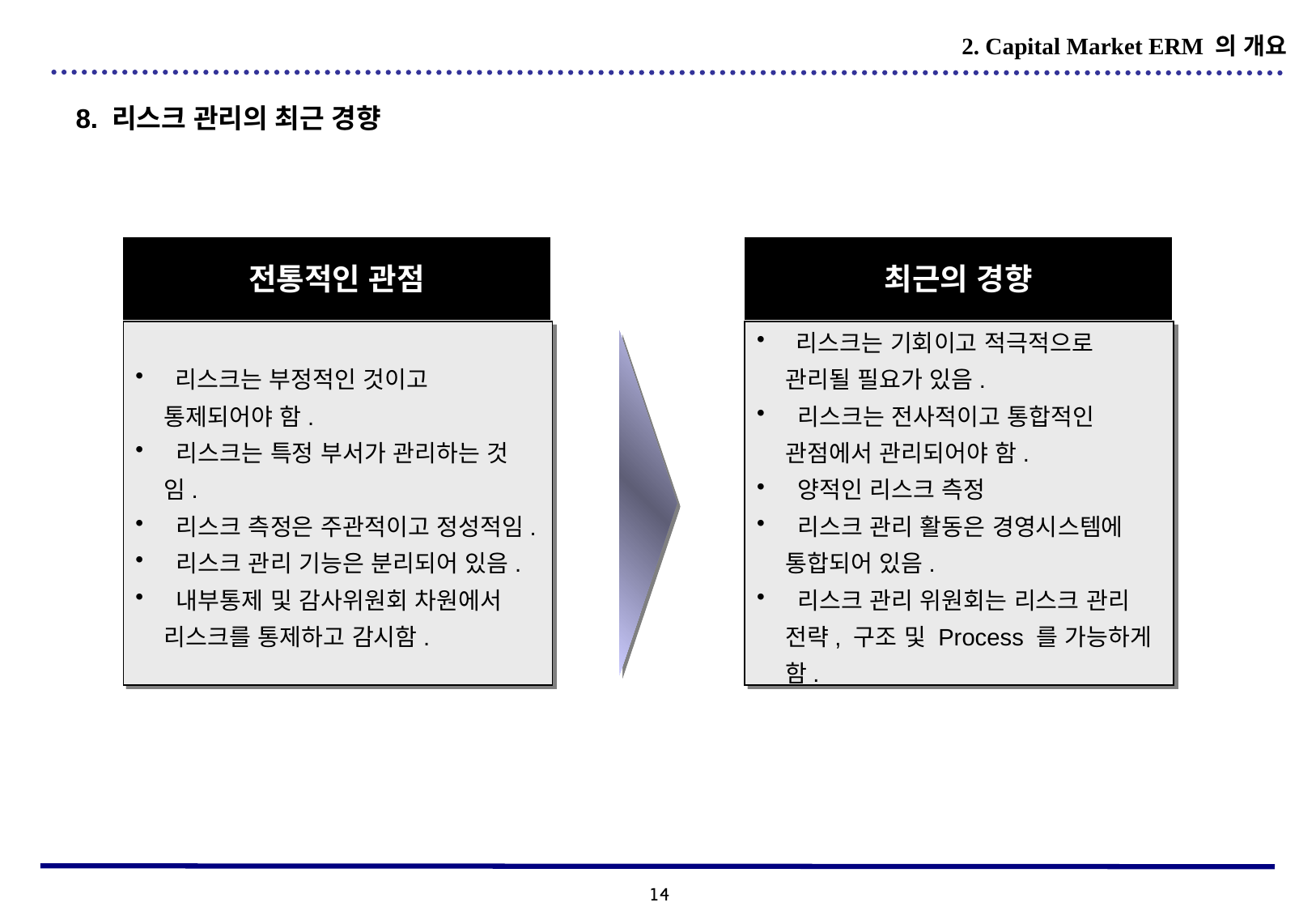

2. Capital Market ERM 의 개요
8. 리스크 관리의 최근 경향
전통적인 관점
최근의 경향
 리스크는 부정적인 것이고 통제되어야 함.
 리스크는 특정 부서가 관리하는 것임.
 리스크 측정은 주관적이고 정성적임.
 리스크 관리 기능은 분리되어 있음.
 내부통제 및 감사위원회 차원에서 리스크를 통제하고 감시함.
 리스크는 기회이고 적극적으로 관리될 필요가 있음.
 리스크는 전사적이고 통합적인 관점에서 관리되어야 함.
 양적인 리스크 측정
 리스크 관리 활동은 경영시스템에 통합되어 있음.
 리스크 관리 위원회는 리스크 관리 전략, 구조 및 Process 를 가능하게 함.